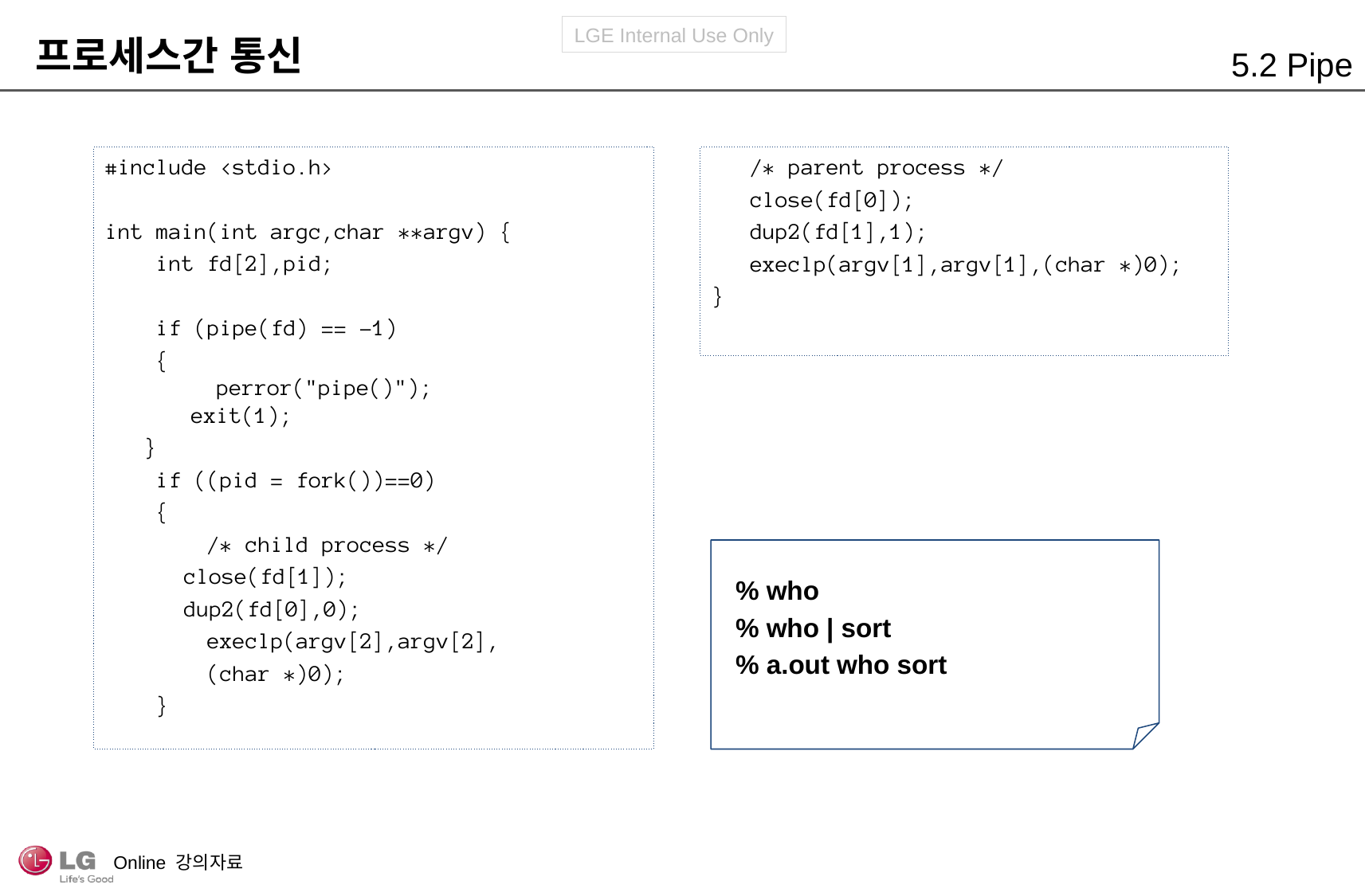

프로세스간 통신
5.2 Pipe

#include <stdio.h>

int main(int argc,char **argv) {
    int fd[2],pid;

    if (pipe(fd) == -1)
    {
      perror("pipe()");
    exit(1);
　  }
    if ((pid = fork())==0)
    {
        /* child process */
　　    close(fd[1]);
　　    dup2(fd[0],0);
        execlp(argv[2],argv[2],
        (char *)0);
    }
   /* parent process */
   close(fd[0]);
   dup2(fd[1],1);
   execlp(argv[1],argv[1],(char *)0);
}

% who
% who | sort
% a.out who sort